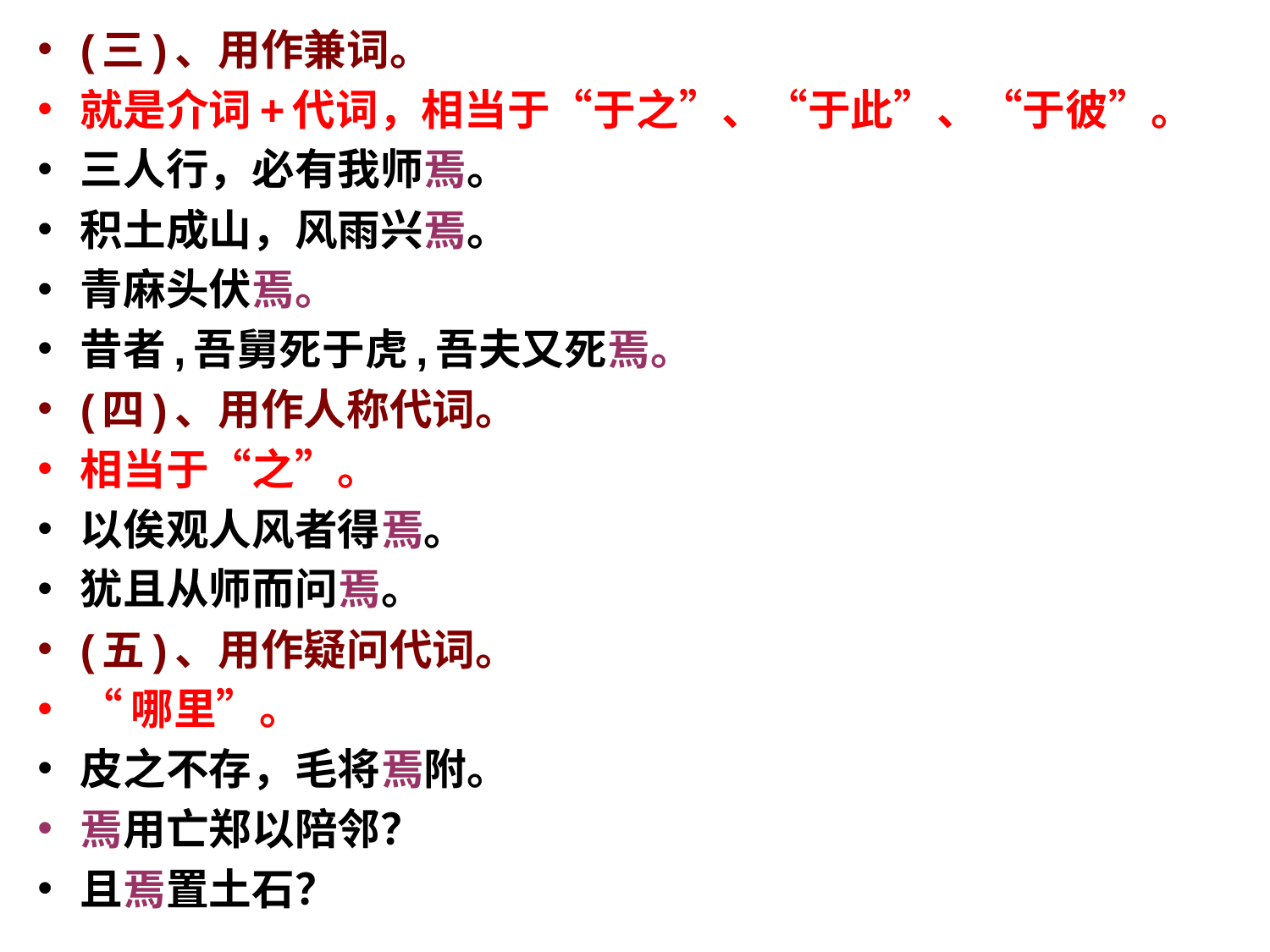

(三)、用作兼词。
就是介词+代词，相当于“于之”、“于此”、“于彼”。
三人行，必有我师焉。
积土成山，风雨兴焉。
青麻头伏焉。
昔者,吾舅死于虎,吾夫又死焉。
(四)、用作人称代词。
相当于“之”。
以俟观人风者得焉。
犹且从师而问焉。
(五)、用作疑问代词。
“哪里”。
皮之不存，毛将焉附。
焉用亡郑以陪邻？
且焉置土石？